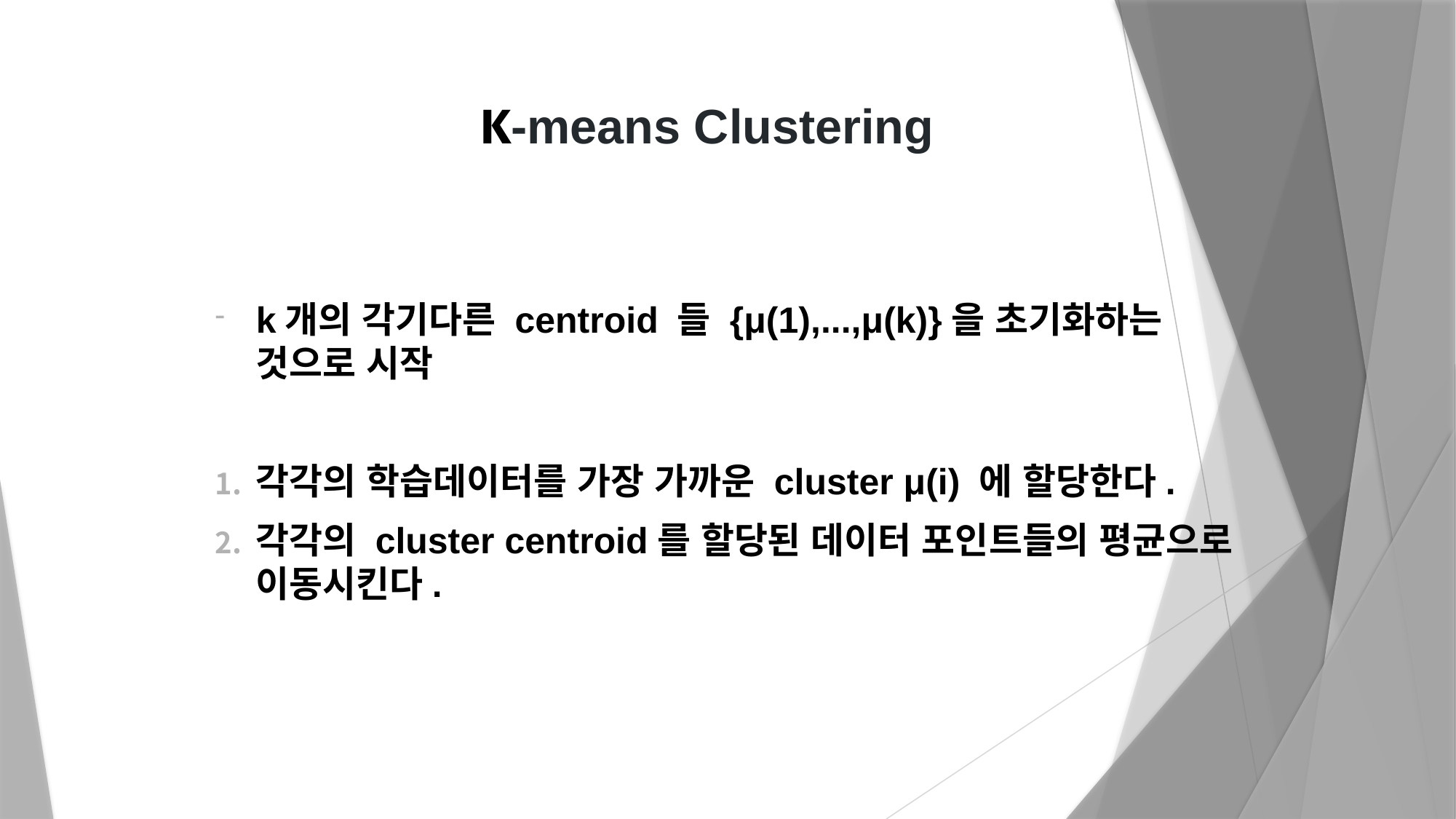

# K-means Clustering
k개의 각기다른 centroid 들 {μ(1),...,μ(k)}을 초기화하는 것으로 시작

각각의 학습데이터를 가장 가까운 cluster μ(i) 에 할당한다.
각각의 cluster centroid를 할당된 데이터 포인트들의 평균으로 이동시킨다.